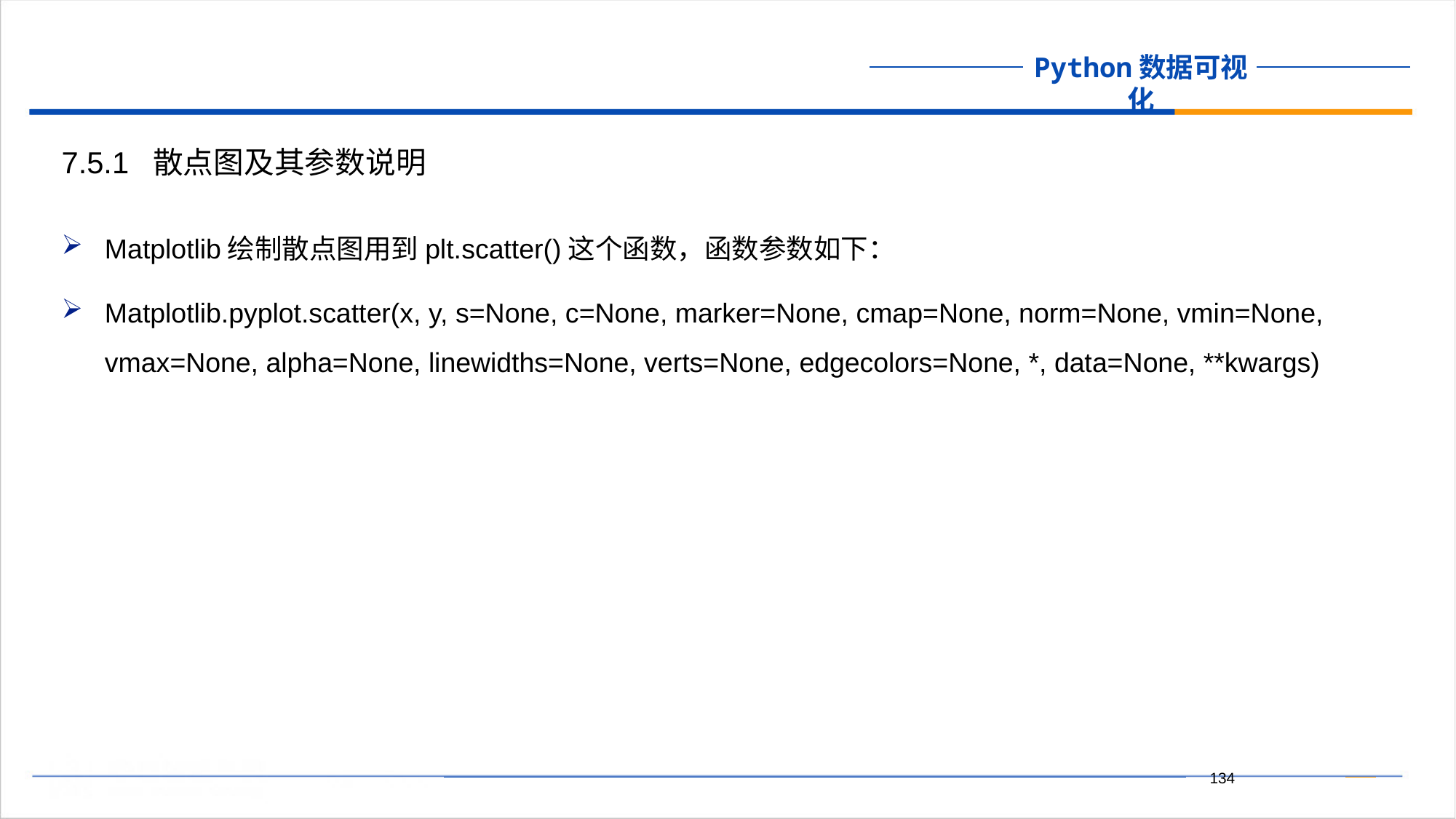

7.5.1  散点图及其参数说明
Matplotlib绘制散点图用到plt.scatter()这个函数，函数参数如下：
Matplotlib.pyplot.scatter(x, y, s=None, c=None, marker=None, cmap=None, norm=None, vmin=None, vmax=None, alpha=None, linewidths=None, verts=None, edgecolors=None, *, data=None, **kwargs)